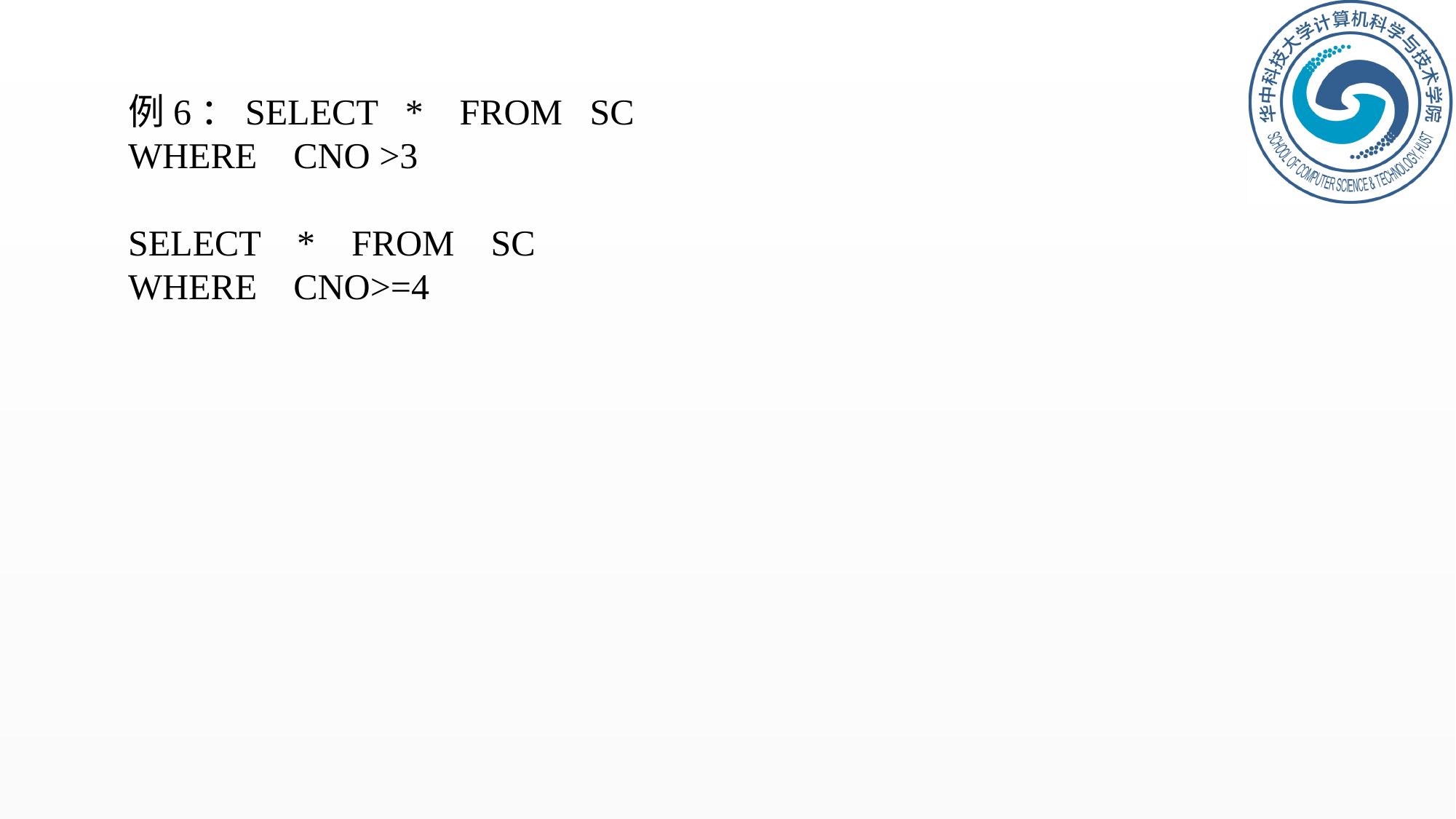

例6：SELECT   *    FROM   SC
WHERE    CNO >3

SELECT    *    FROM    SC
WHERE    CNO>=4